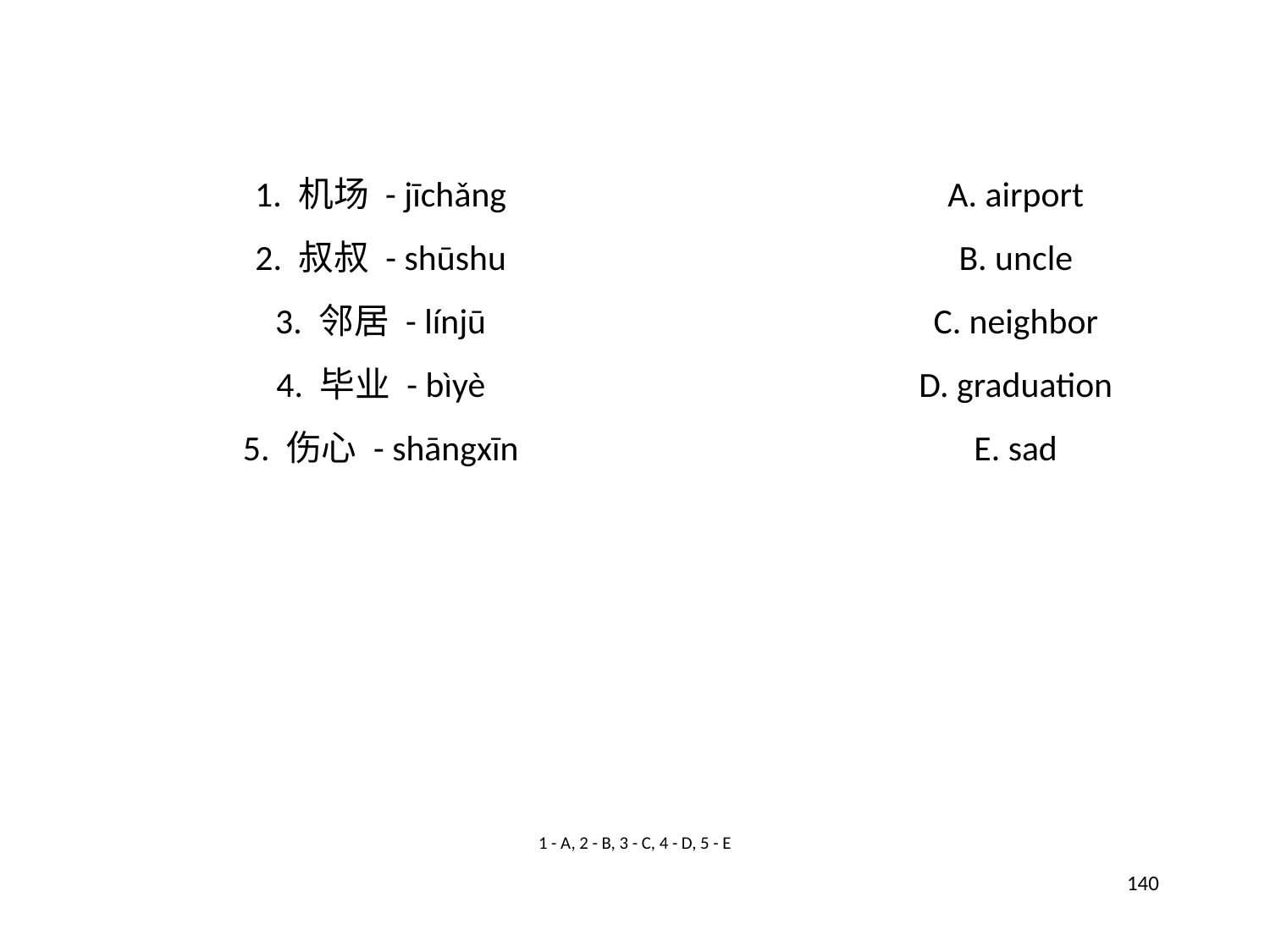

1. 机场 - jīchǎng

A. airport

2. 叔叔 - shūshu

B. uncle

3. 邻居 - línjū

C. neighbor

4. 毕业 - bìyè

D. graduation

5. 伤心 - shāngxīn

E. sad
1 - A, 2 - B, 3 - C, 4 - D, 5 - E

140